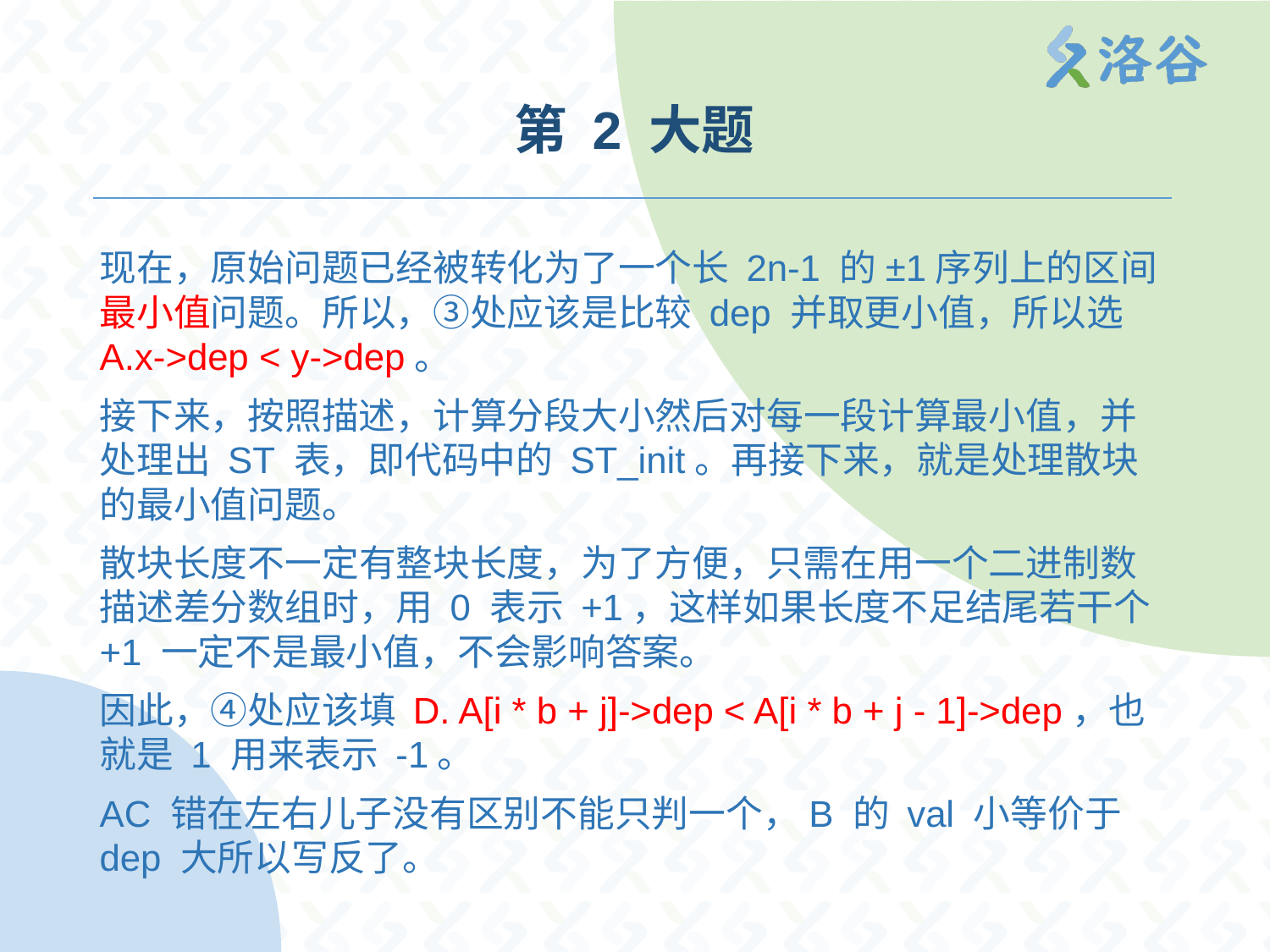

# 第 2 大题
现在，原始问题已经被转化为了一个长 2n-1 的±1序列上的区间最小值问题。所以，③处应该是比较 dep 并取更小值，所以选 A.x->dep < y->dep。
接下来，按照描述，计算分段大小然后对每一段计算最小值，并处理出 ST 表，即代码中的 ST_init。再接下来，就是处理散块的最小值问题。
散块长度不一定有整块长度，为了方便，只需在用一个二进制数描述差分数组时，用 0 表示 +1，这样如果长度不足结尾若干个 +1 一定不是最小值，不会影响答案。
因此，④处应该填 D. A[i * b + j]->dep < A[i * b + j - 1]->dep，也就是 1 用来表示 -1。
AC 错在左右儿子没有区别不能只判一个，B 的 val 小等价于 dep 大所以写反了。